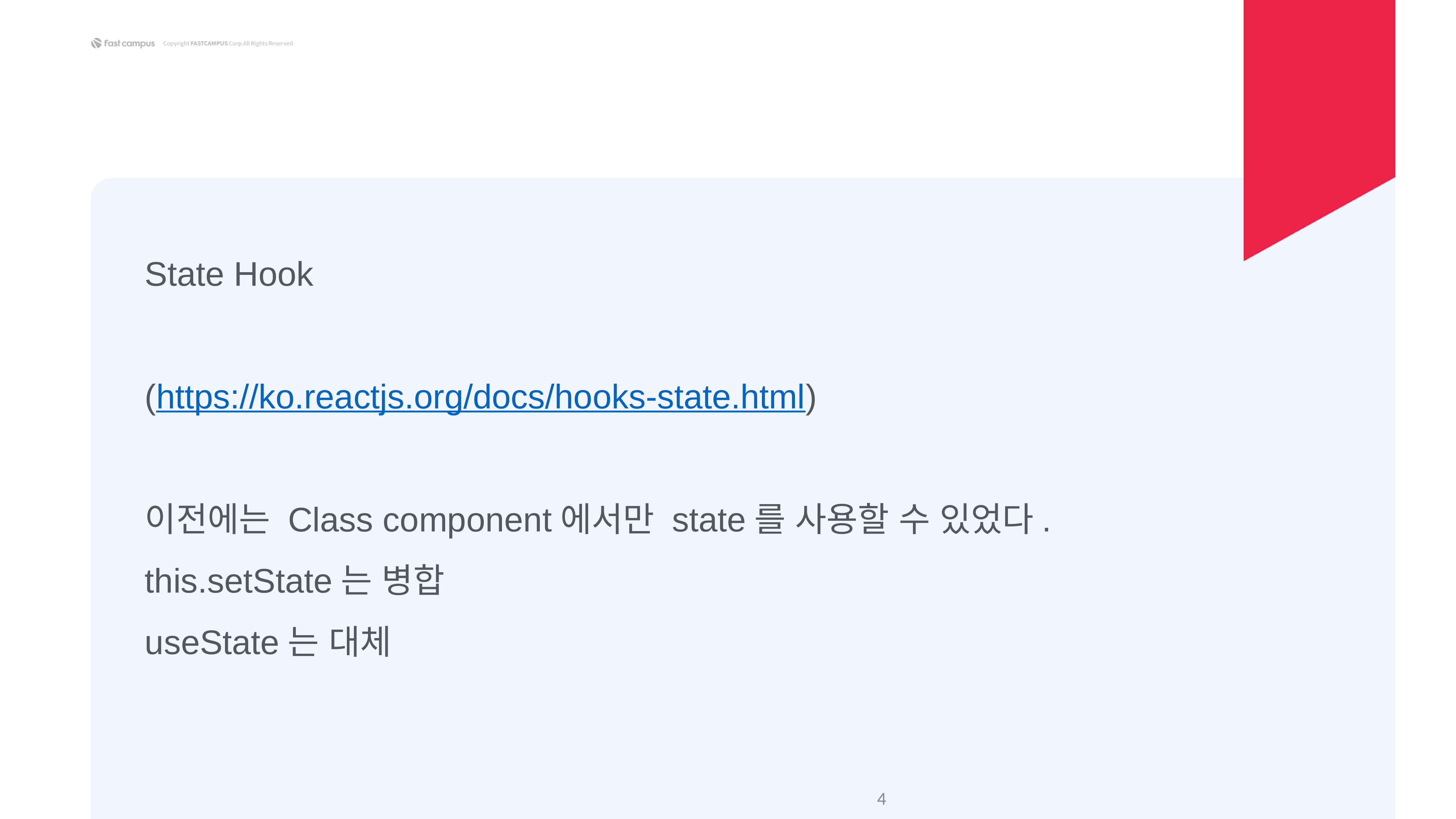

State Hook

(https://ko.reactjs.org/docs/hooks-state.html)

이전에는 Class component에서만 state를 사용할 수 있었다.
this.setState는 병합
useState는 대체
4